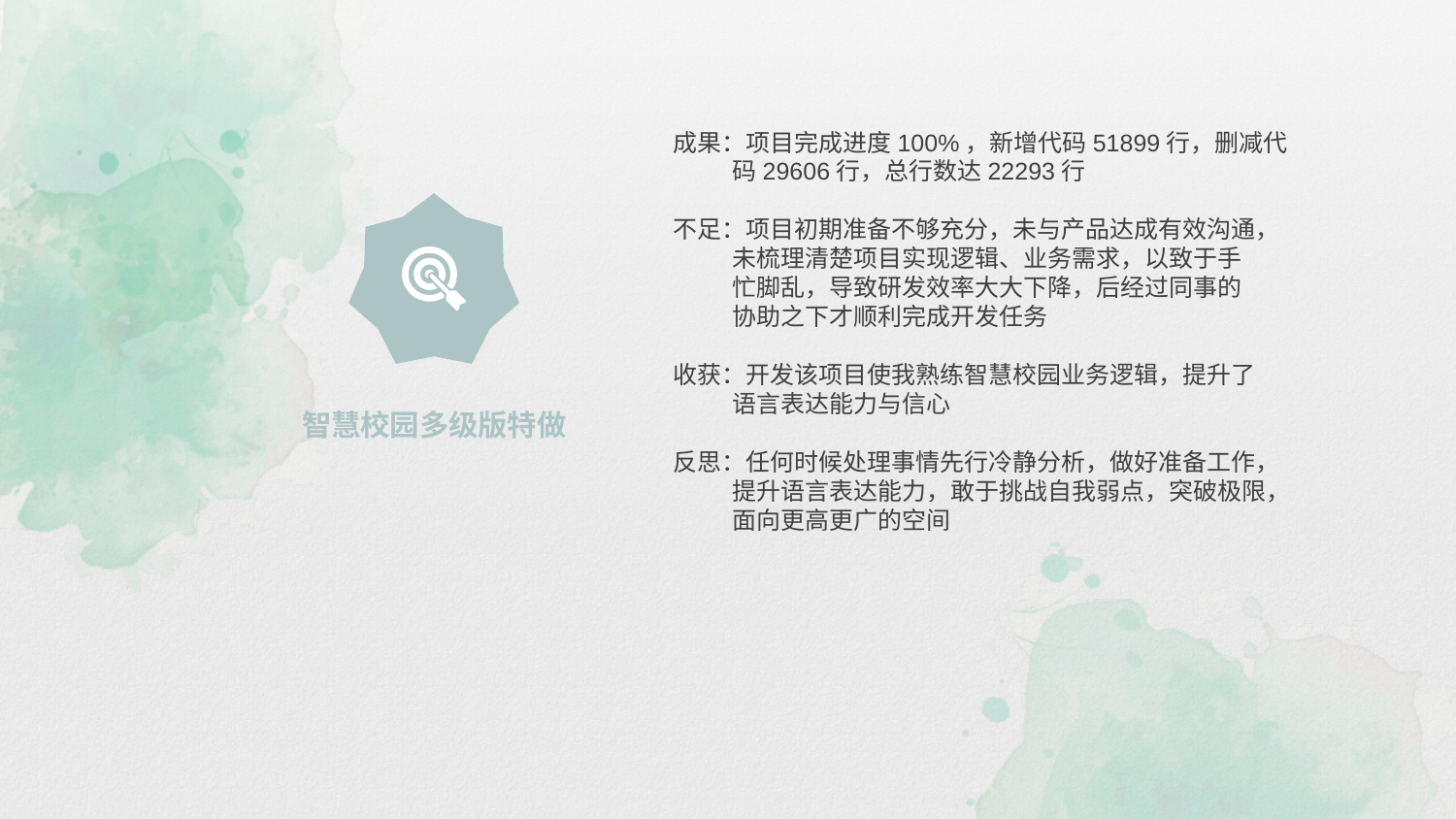

成果：项目完成进度100%，新增代码51899行，删减代
          码29606行，总行数达22293行

不足：项目初期准备不够充分，未与产品达成有效沟通，
          未梳理清楚项目实现逻辑、业务需求，以致于手
          忙脚乱，导致研发效率大大下降，后经过同事的
          协助之下才顺利完成开发任务

收获：开发该项目使我熟练智慧校园业务逻辑，提升了
          语言表达能力与信心

反思：任何时候处理事情先行冷静分析，做好准备工作，
          提升语言表达能力，敢于挑战自我弱点，突破极限，
          面向更高更广的空间

智慧校园多级版特做